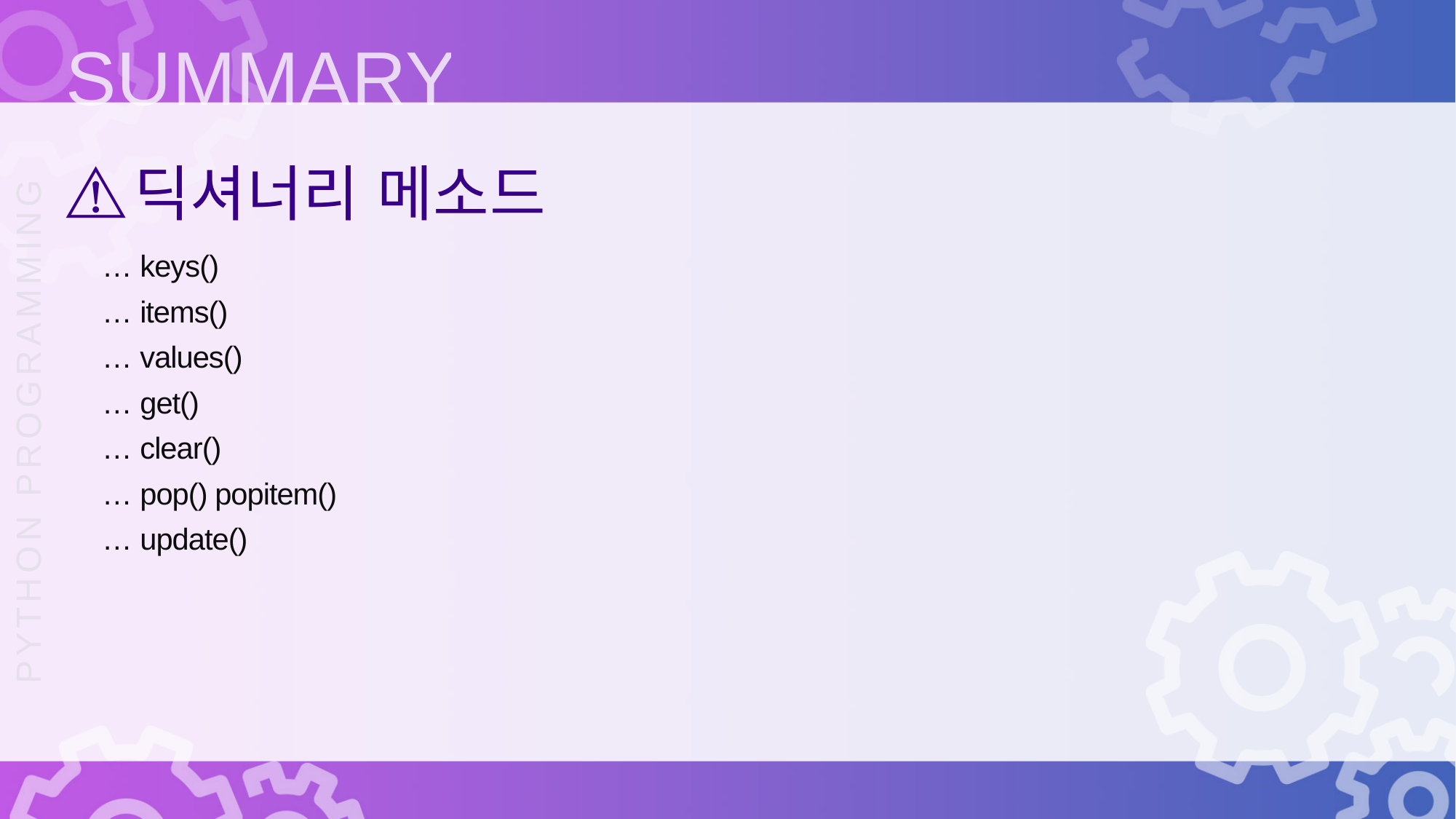

딕셔너리 메소드
… keys()
… items()
… values()
… get()
… clear()
… pop() popitem()
… update()